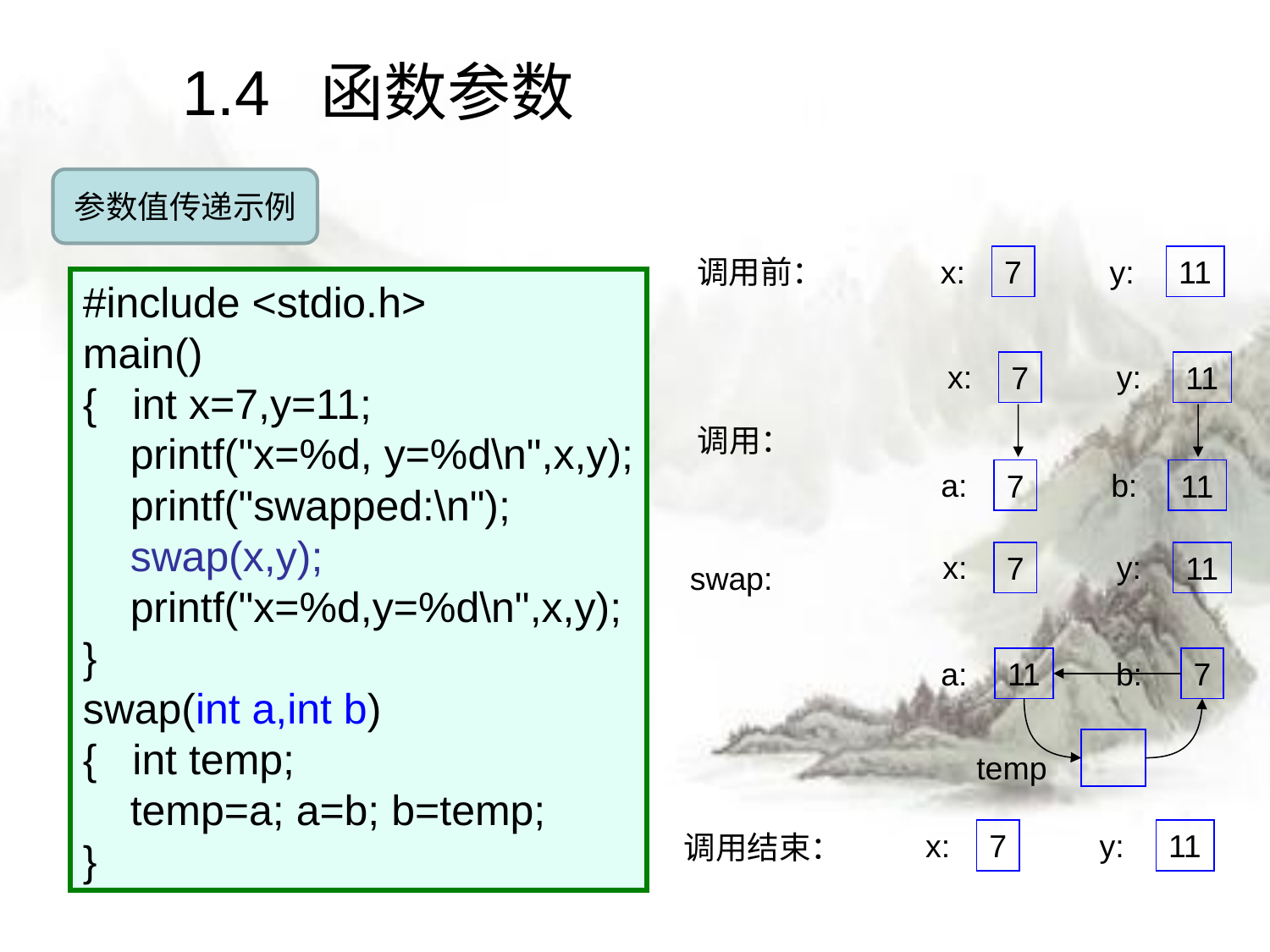

# 1.4  函数参数
参数值传递示例
调用前：
x:
7
y:
11
#include <stdio.h>
main()
{   int x=7,y=11;
    printf("x=%d, y=%d\n",x,y);
    printf("swapped:\n");
    swap(x,y);
    printf("x=%d,y=%d\n",x,y);
}
swap(int a,int b)
{   int temp;
    temp=a; a=b; b=temp;
}
x:
7
y:
11

调用：
a:
7
b:
11
x:
7
y:
11
swap:
a:
11
b:
7

temp
x:
7
y:
11
调用结束：